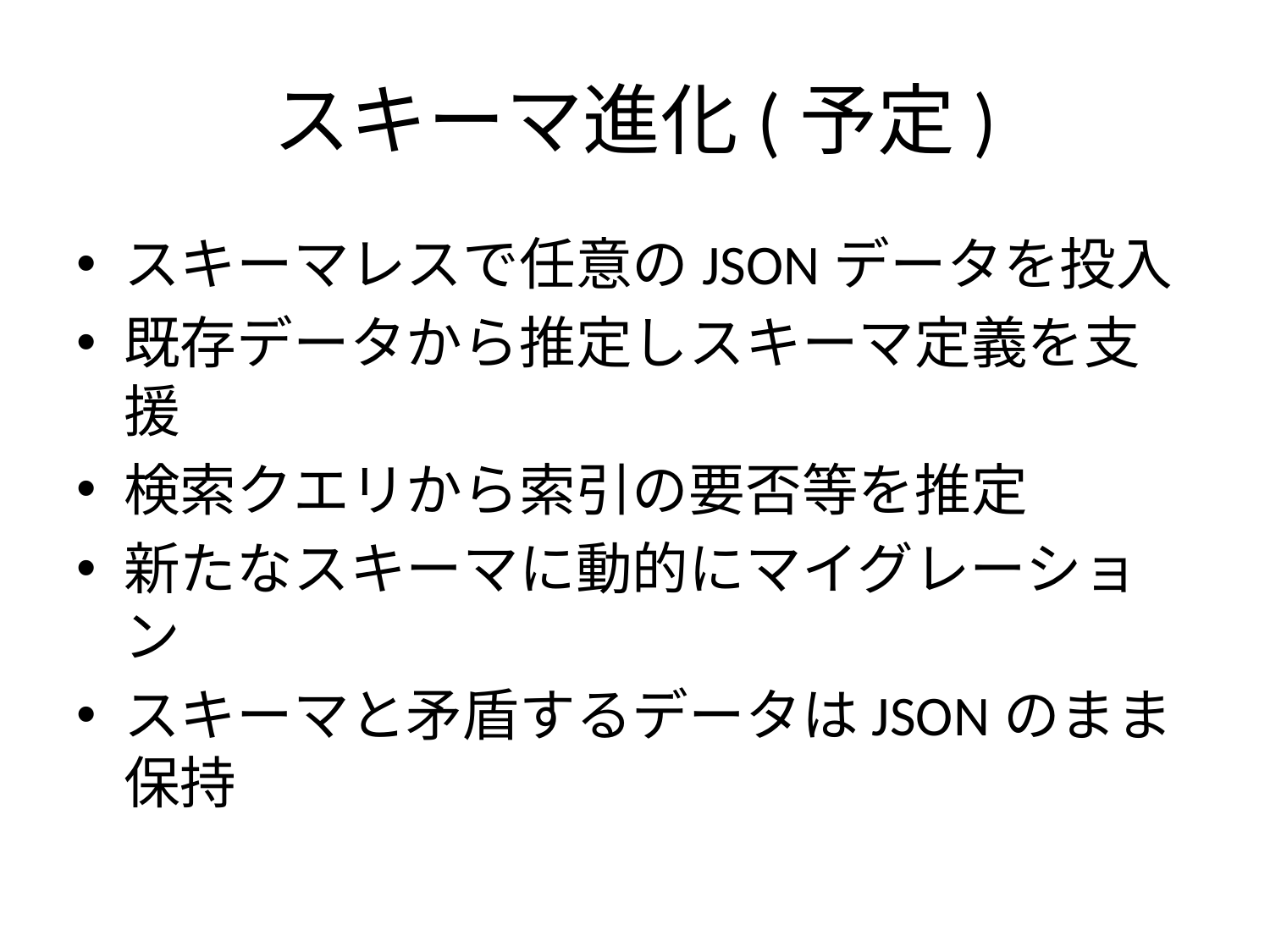

# スキーマ進化(予定)
スキーマレスで任意のJSONデータを投入
既存データから推定しスキーマ定義を支援
検索クエリから索引の要否等を推定
新たなスキーマに動的にマイグレーション
スキーマと矛盾するデータはJSONのまま保持